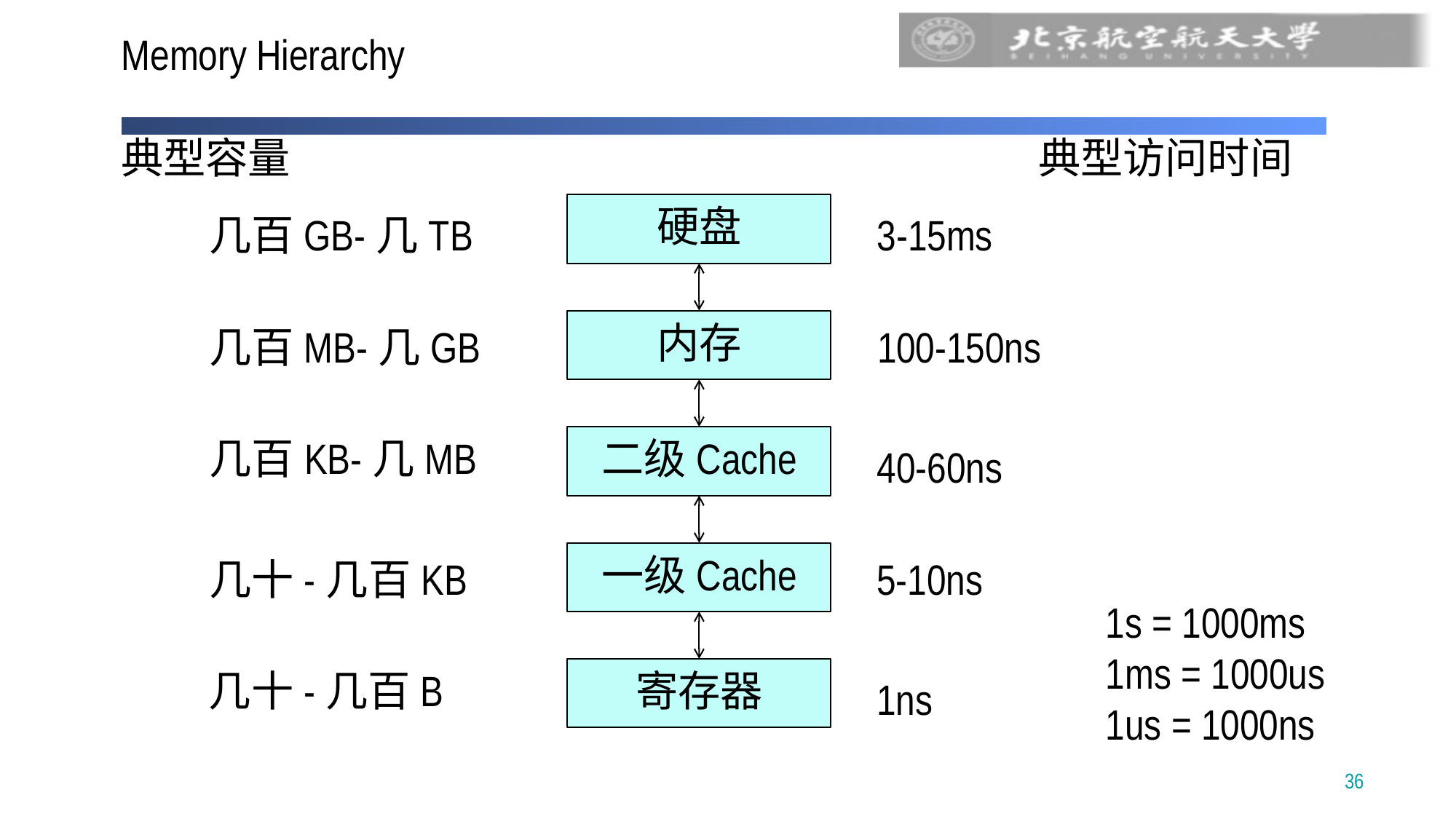

Memory Hierarchy
典型容量
典型访问时间
硬盘
几百GB-几TB
3-15ms
内存
几百MB-几GB
100-150ns
几百KB-几MB
二级Cache
40-60ns
一级Cache
几十-几百KB
5-10ns
　　1s = 1000ms
　　1ms = 1000us
　　1us = 1000ns
几十-几百B
寄存器
1ns
36